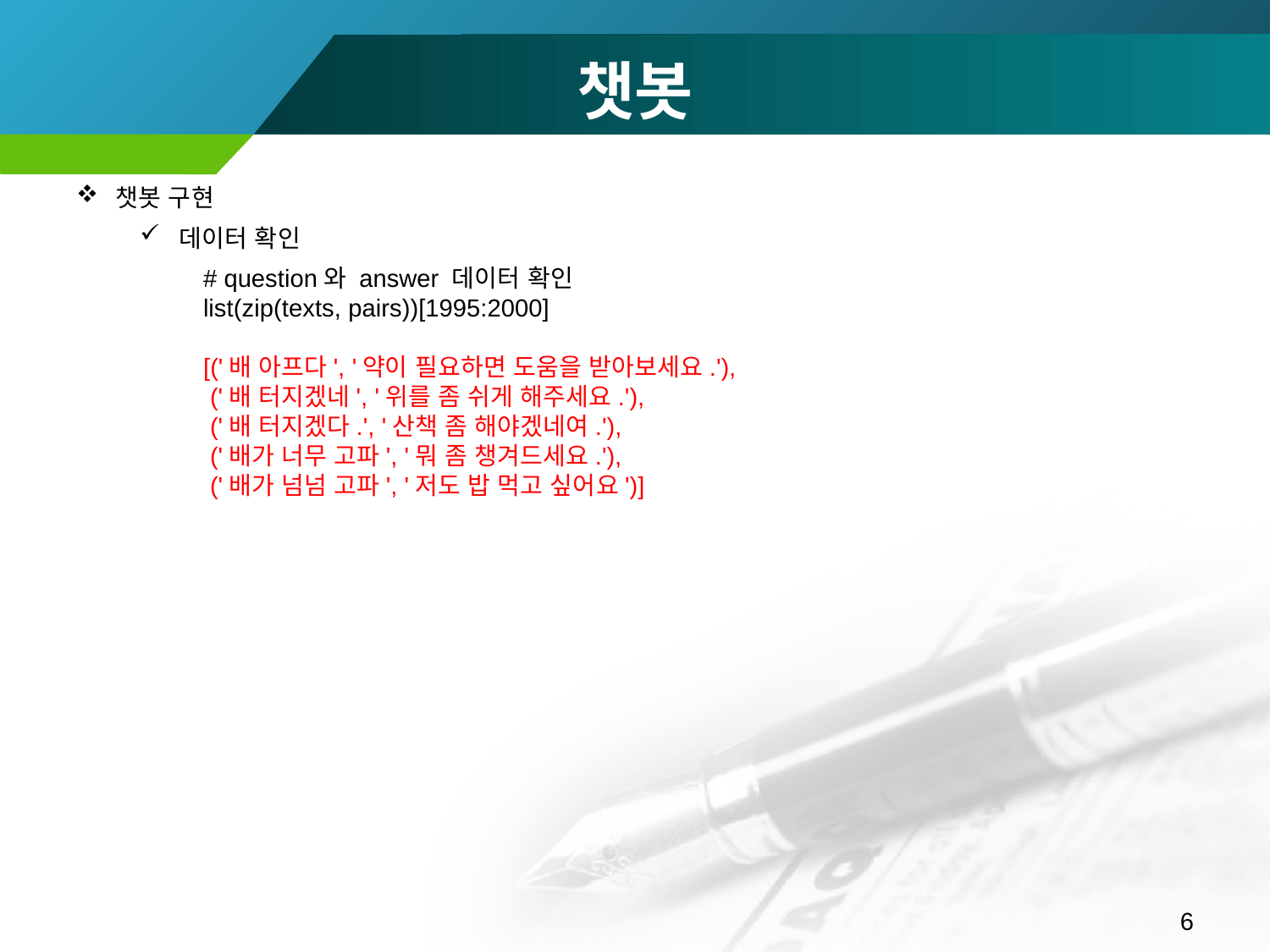

챗봇
챗봇 구현
데이터 확인
# question와 answer 데이터 확인
list(zip(texts, pairs))[1995:2000]

[('배 아프다', '약이 필요하면 도움을 받아보세요.'),
 ('배 터지겠네', '위를 좀 쉬게 해주세요.'),
 ('배 터지겠다.', '산책 좀 해야겠네여.'),
 ('배가 너무 고파', '뭐 좀 챙겨드세요.'),
 ('배가 넘넘 고파', '저도 밥 먹고 싶어요')]
6